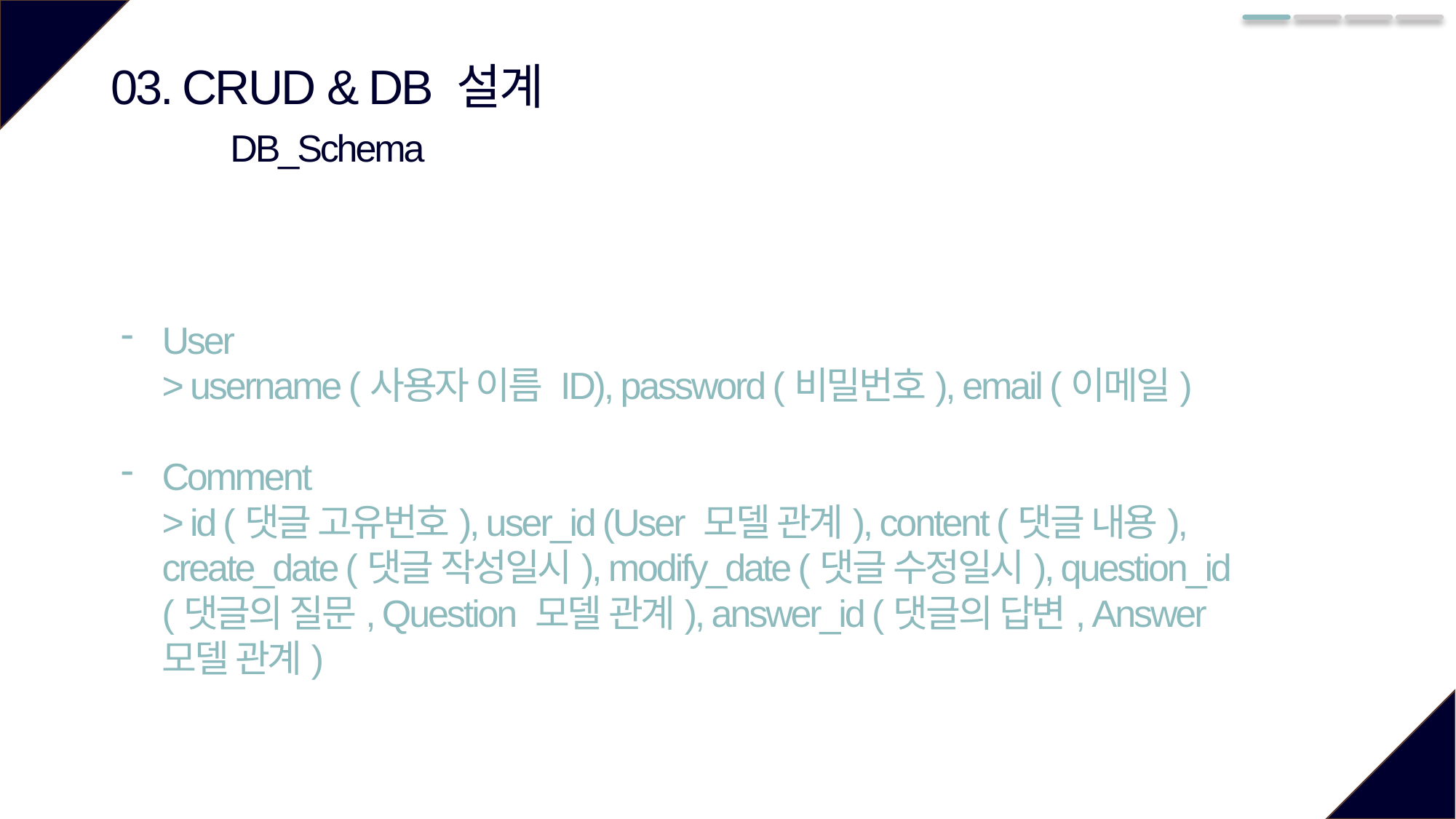

03. CRUD & DB 설계
DB_Schema
User
> username (사용자 이름 ID), password (비밀번호), email (이메일)

Comment
> id (댓글 고유번호), user_id (User 모델 관계), content (댓글 내용), create_date (댓글 작성일시), modify_date (댓글 수정일시), question_id (댓글의 질문, Question 모델 관계), answer_id (댓글의 답변, Answer 모델 관계)